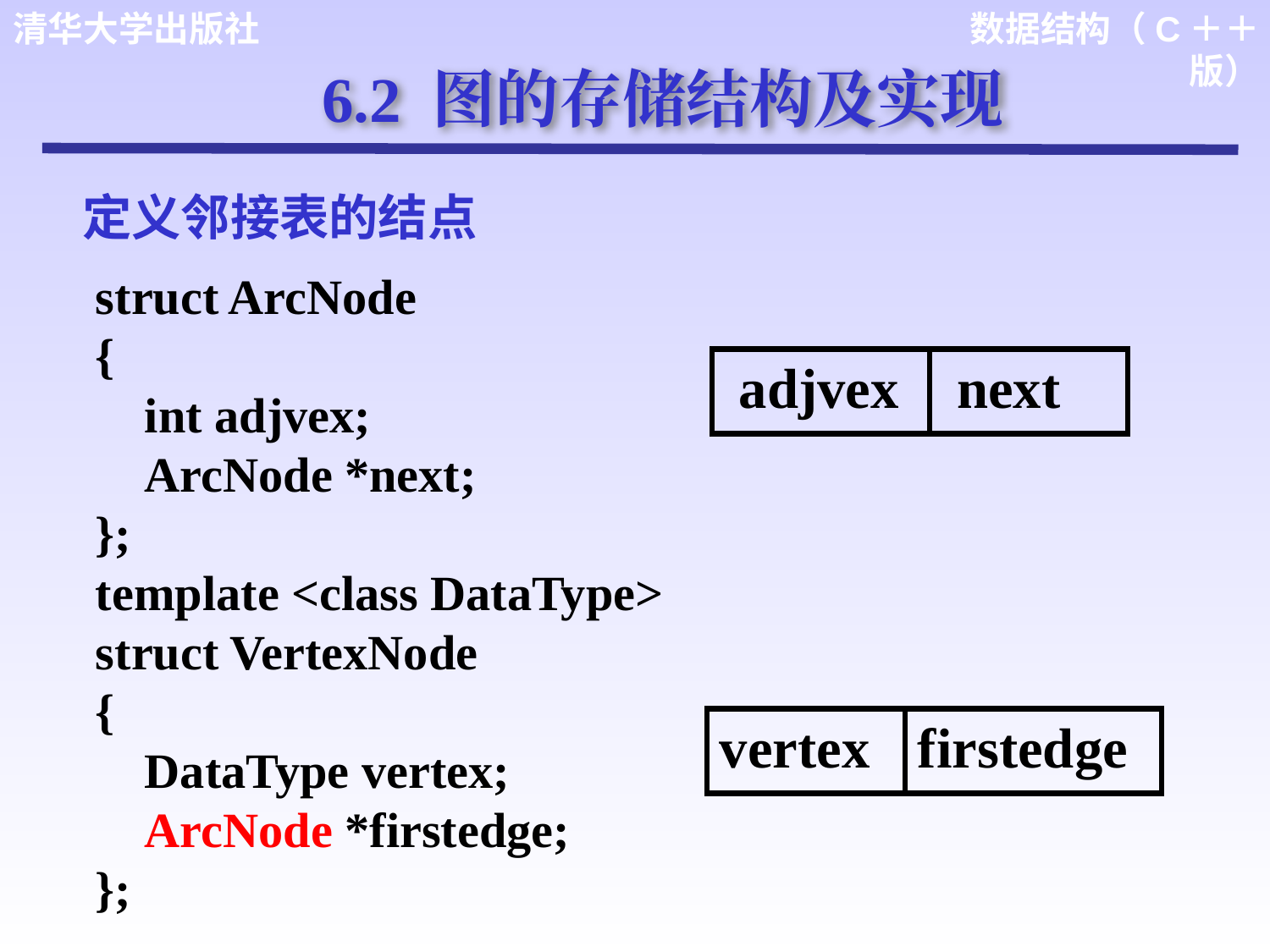

6.2 图的存储结构及实现
定义邻接表的结点
struct ArcNode
{
    int adjvex;
    ArcNode *next;
};
template <class DataType>
struct VertexNode
{
    DataType vertex;
    ArcNode *firstedge;
};
 adjvex
 next
vertex
firstedge